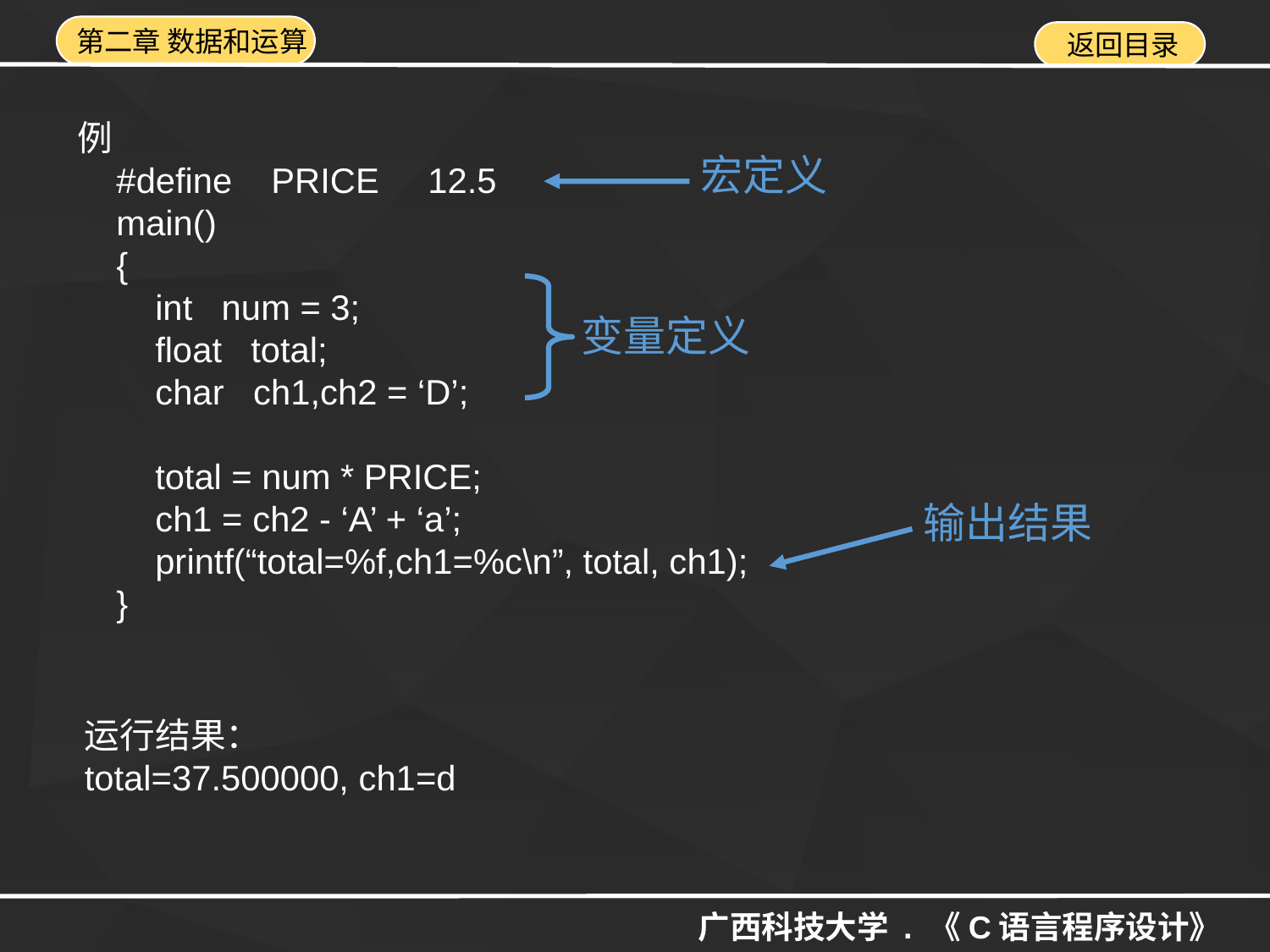

例
    #define    PRICE     12.5
    main()
    {
        int   num = 3;
        float   total;
        char   ch1,ch2 = ‘D’;

        total = num * PRICE;
        ch1 = ch2 - ‘A’ + ‘a’;
        printf(“total=%f,ch1=%c\n”, total, ch1);
    }
宏定义

变量定义
输出结果

运行结果：
total=37.500000, ch1=d